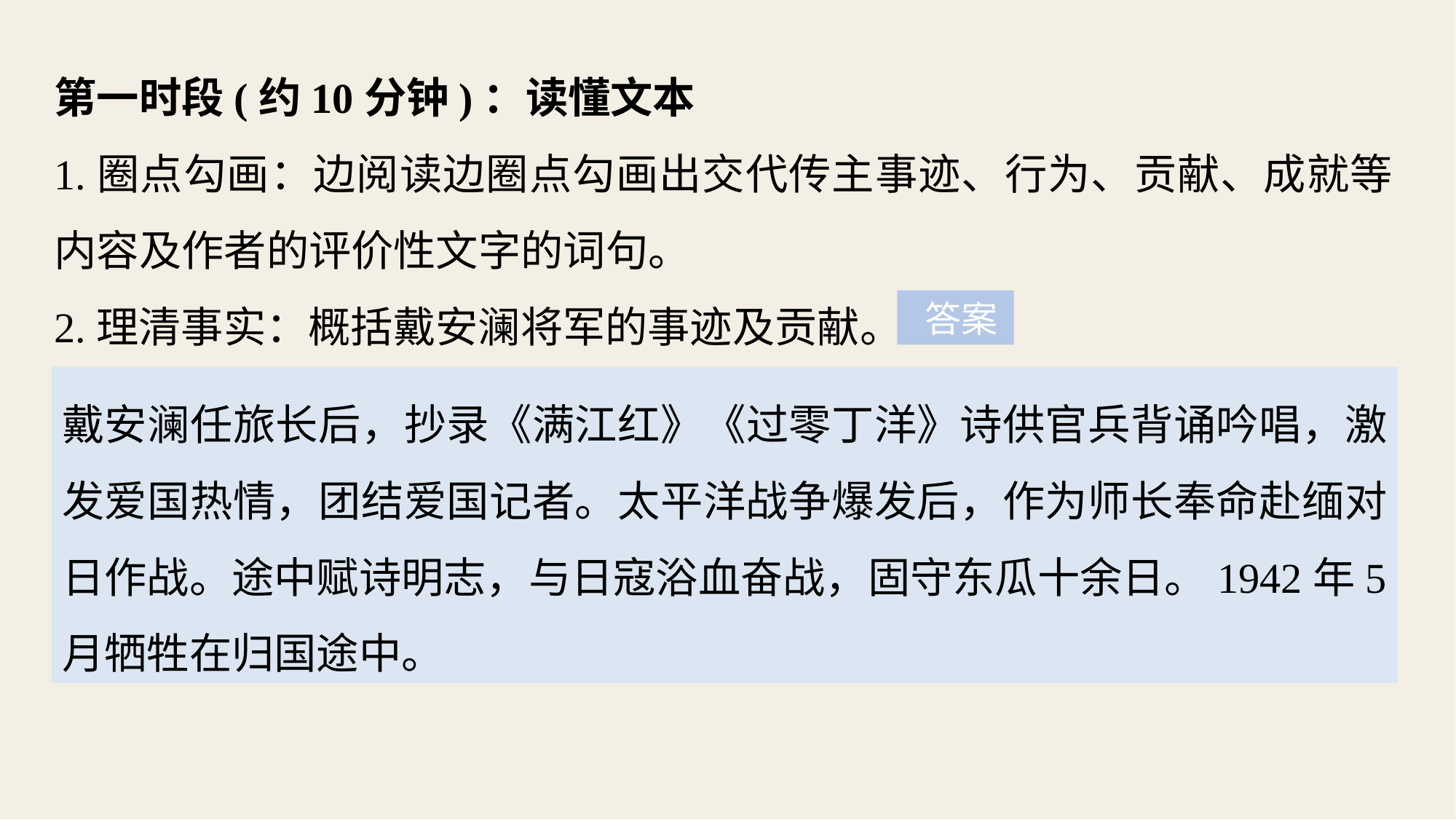

第一时段(约10分钟)：读懂文本
1.圈点勾画：边阅读边圈点勾画出交代传主事迹、行为、贡献、成就等内容及作者的评价性文字的词句。
2.理清事实：概括戴安澜将军的事迹及贡献。
 答案
戴安澜任旅长后，抄录《满江红》《过零丁洋》诗供官兵背诵吟唱，激发爱国热情，团结爱国记者。太平洋战争爆发后，作为师长奉命赴缅对日作战。途中赋诗明志，与日寇浴血奋战，固守东瓜十余日。1942年5月牺牲在归国途中。